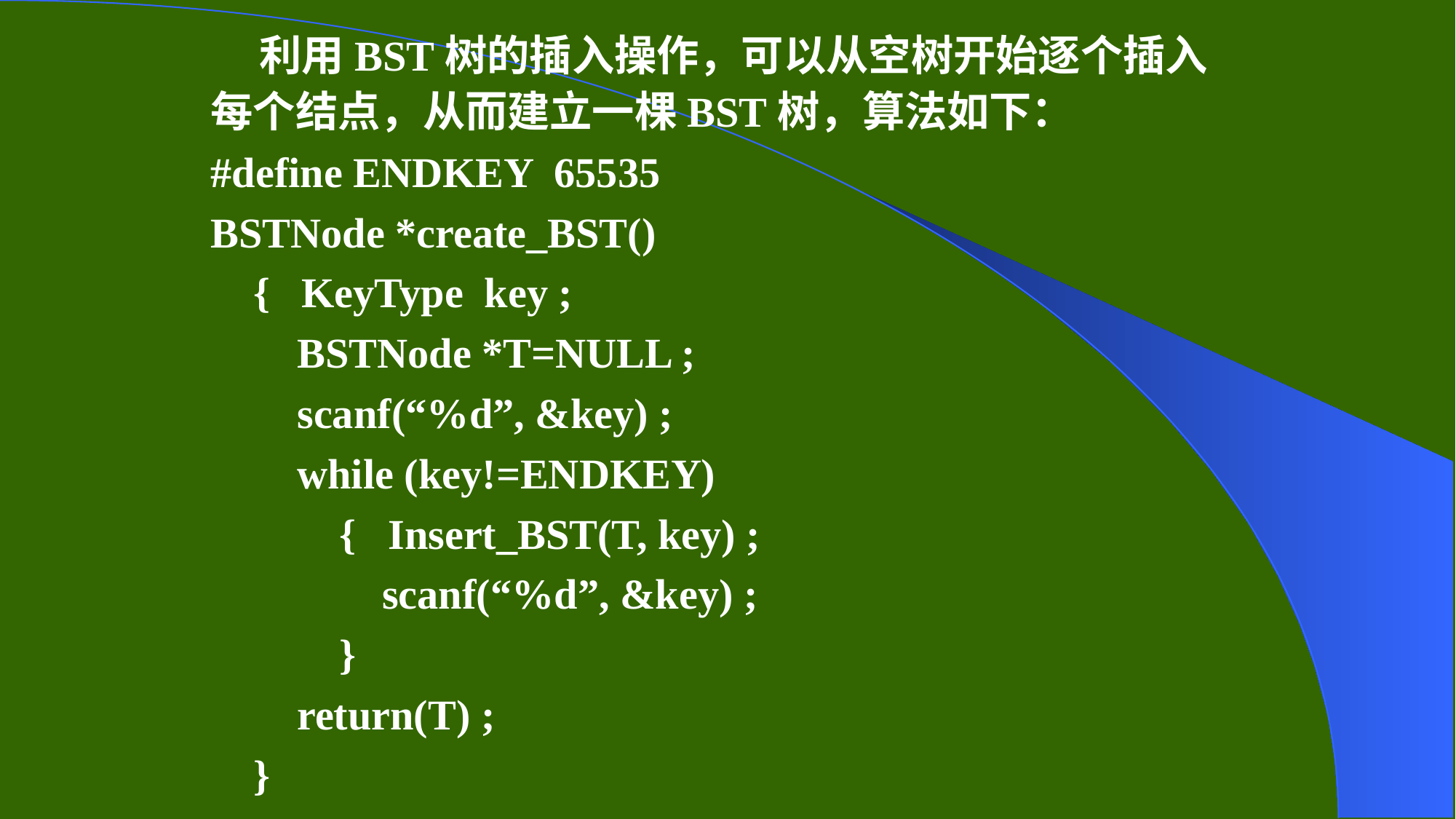

利用BST树的插入操作，可以从空树开始逐个插入每个结点，从而建立一棵BST树，算法如下：
#define ENDKEY  65535
BSTNode *create_BST()
{   KeyType  key ;
BSTNode *T=NULL ;
scanf(“%d”, &key) ;
while (key!=ENDKEY)
{   Insert_BST(T, key) ;
scanf(“%d”, &key) ;
}
return(T) ;
}